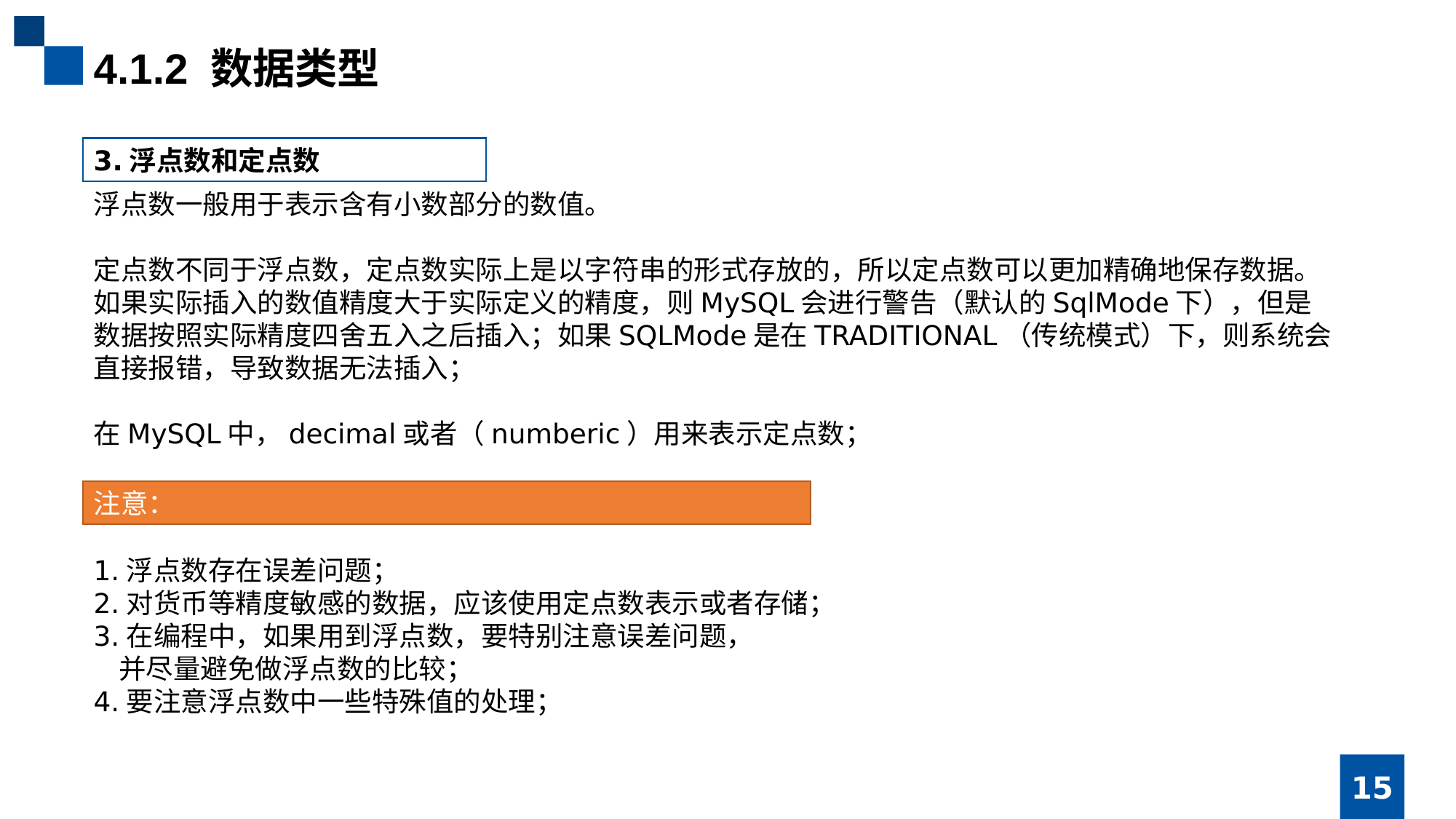

4.1.2 数据类型
3.浮点数和定点数
浮点数一般用于表示含有小数部分的数值。

定点数不同于浮点数，定点数实际上是以字符串的形式存放的，所以定点数可以更加精确地保存数据。如果实际插入的数值精度大于实际定义的精度，则MySQL会进行警告（默认的SqlMode下），但是数据按照实际精度四舍五入之后插入；如果SQLMode是在TRADITIONAL（传统模式）下，则系统会直接报错，导致数据无法插入；

在MySQL中，decimal或者（numberic）用来表示定点数；
注意：
1.浮点数存在误差问题；
2.对货币等精度敏感的数据，应该使用定点数表示或者存储；
3.在编程中，如果用到浮点数，要特别注意误差问题，
   并尽量避免做浮点数的比较；
4.要注意浮点数中一些特殊值的处理；
15